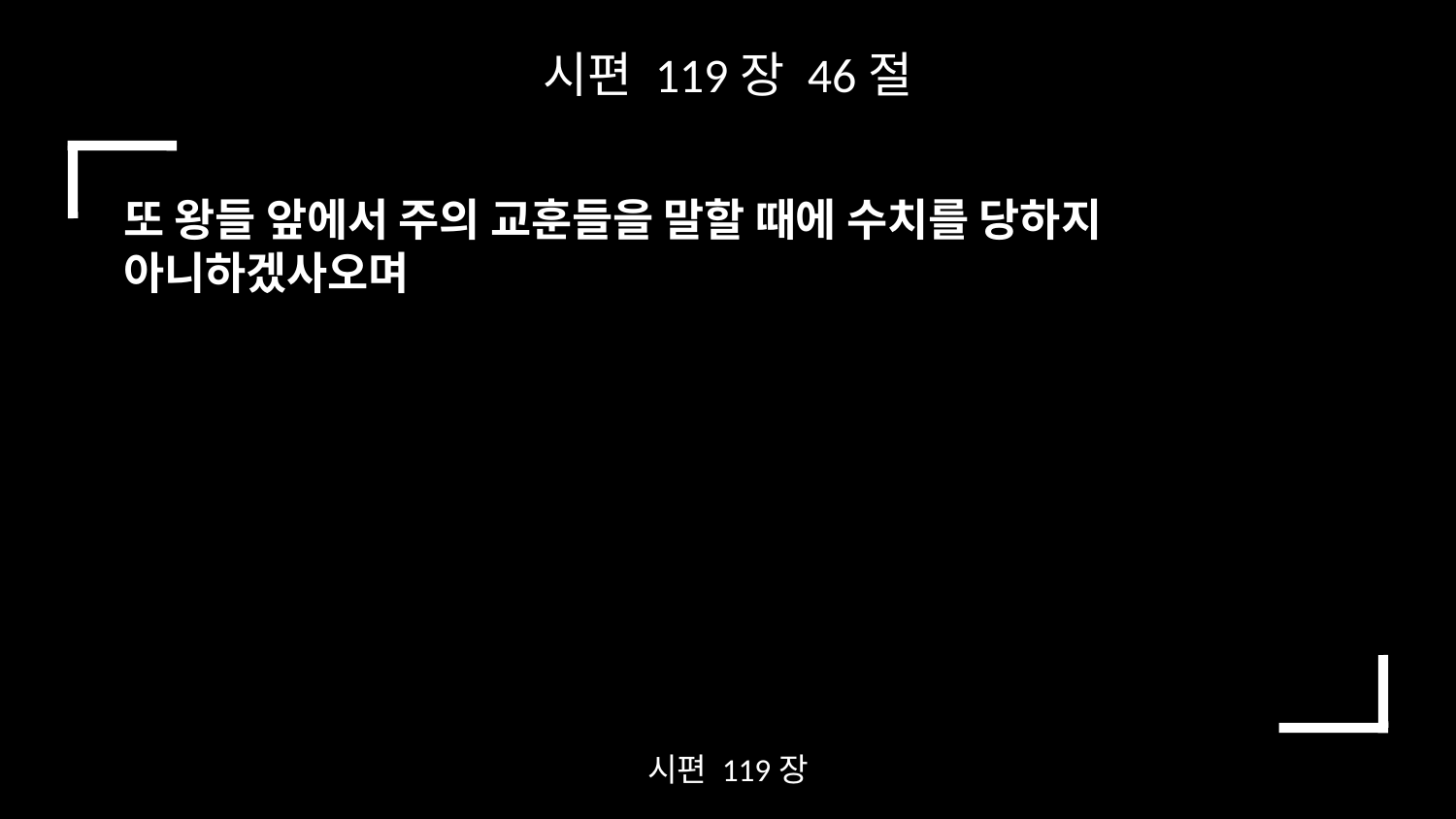

시편 119장 46절

또 왕들 앞에서 주의 교훈들을 말할 때에 수치를 당하지 아니하겠사오며

시편 119장